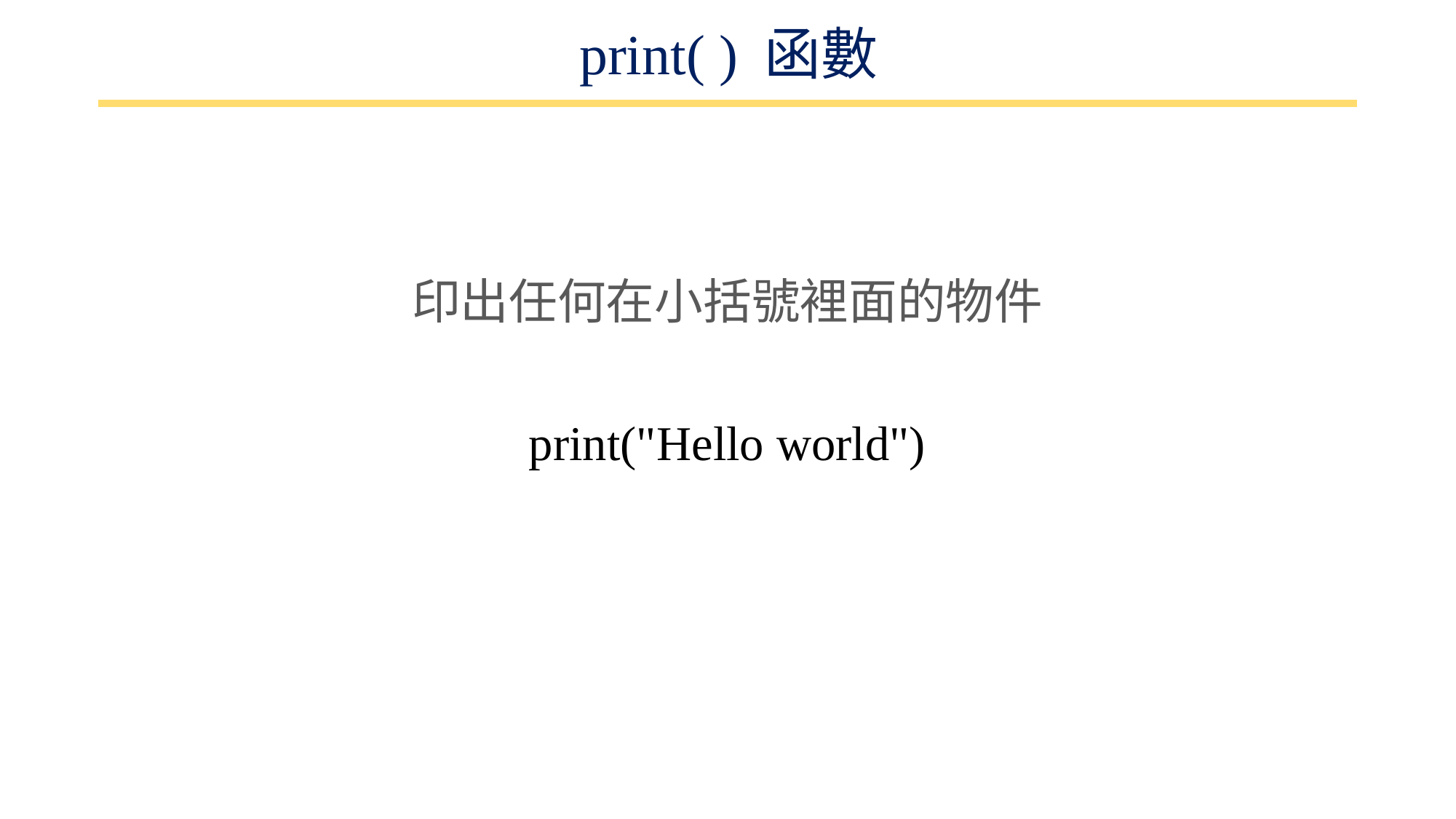

# print( ) 函數
印出任何在小括號裡面的物件
print("Hello world")